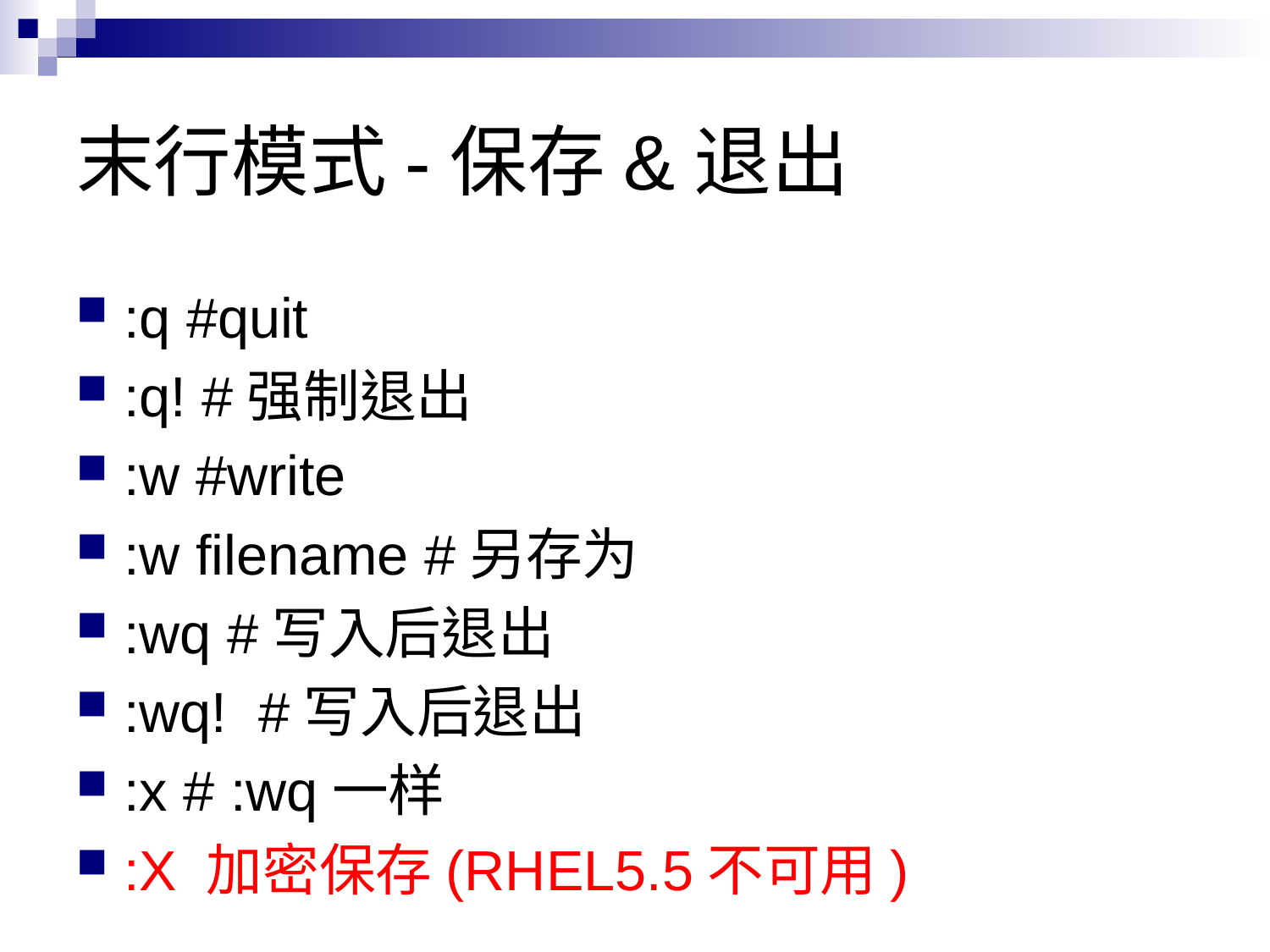

# 末行模式-保存&退出
:q #quit
:q! #强制退出
:w #write
:w filename #另存为
:wq #写入后退出
:wq!  #写入后退出
:x # :wq一样
:X 加密保存(RHEL5.5不可用)